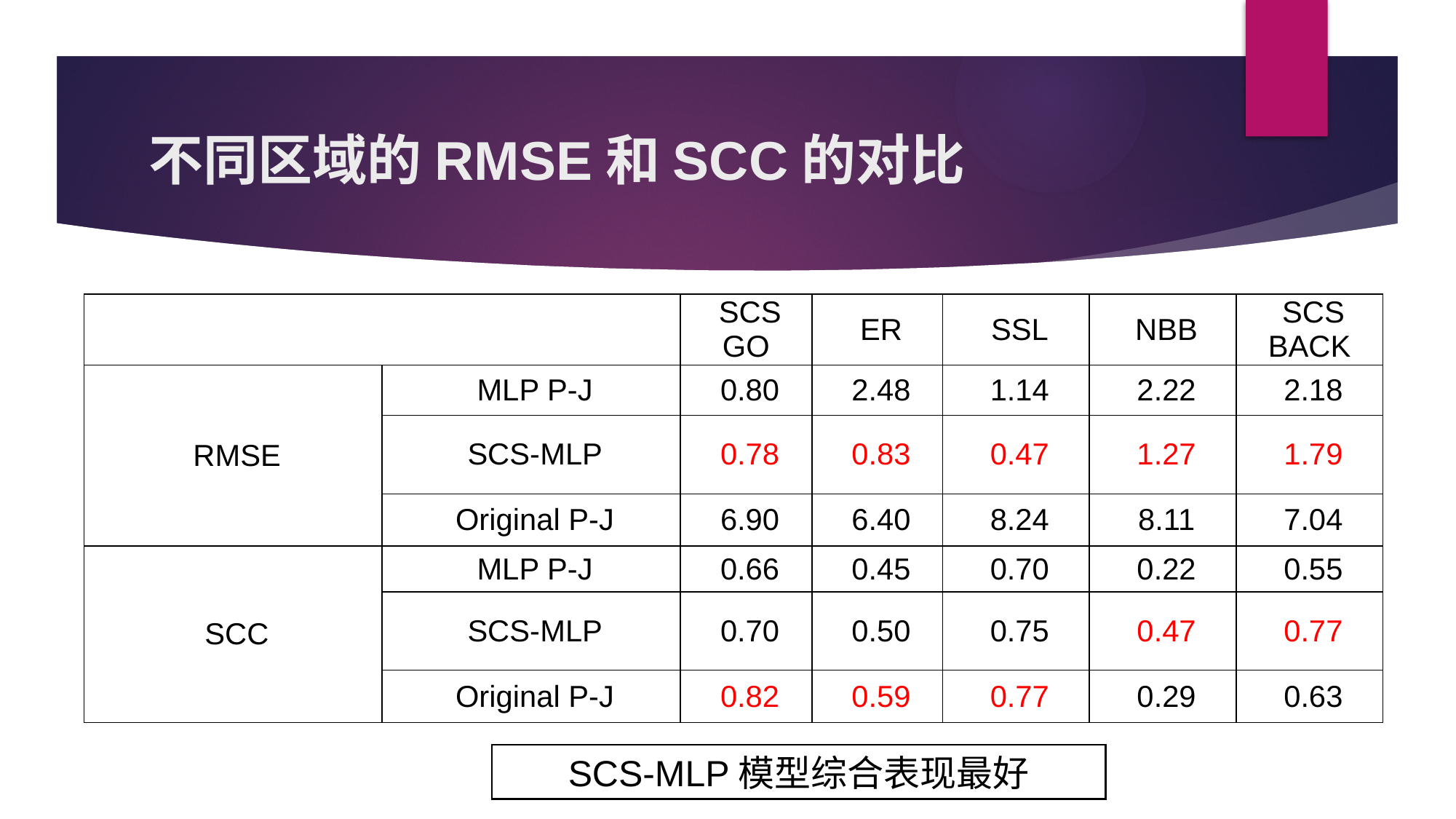

# 不同区域的RMSE和SCC的对比
|  |  | SCS GO | ER | SSL | NBB | SCS BACK |
| --- | --- | --- | --- | --- | --- | --- |
| RMSE | MLP P-J | 0.80 | 2.48 | 1.14 | 2.22 | 2.18 |
|  | SCS-MLP | 0.78 | 0.83 | 0.47 | 1.27 | 1.79 |
|  | Original P-J | 6.90 | 6.40 | 8.24 | 8.11 | 7.04 |
| SCC | MLP P-J | 0.66 | 0.45 | 0.70 | 0.22 | 0.55 |
|  | SCS-MLP | 0.70 | 0.50 | 0.75 | 0.47 | 0.77 |
|  | Original P-J | 0.82 | 0.59 | 0.77 | 0.29 | 0.63 |
SCS-MLP模型综合表现最好